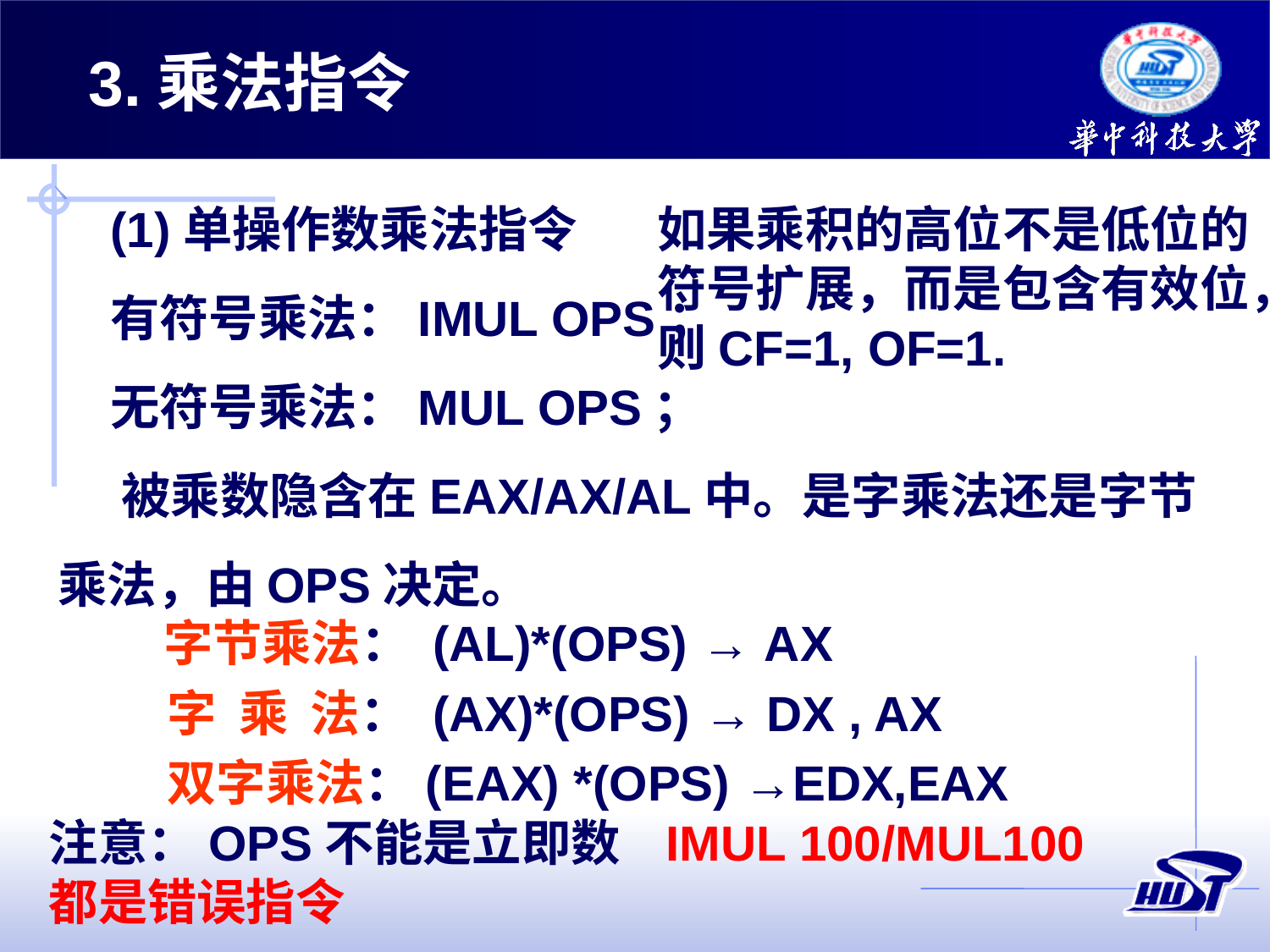

3.乘法指令
(1)单操作数乘法指令
有符号乘法：IMUL OPS；
无符号乘法：MUL OPS；
被乘数隐含在EAX/AX/AL中。是字乘法还是字节乘法，由OPS决定。
如果乘积的高位不是低位的符号扩展，而是包含有效位，则CF=1, OF=1.
字节乘法： (AL)*(OPS) → AX
字  乘  法： (AX)*(OPS) → DX , AX
双字乘法：(EAX) *(OPS) →EDX,EAX
注意：OPS不能是立即数   IMUL 100/MUL100都是错误指令